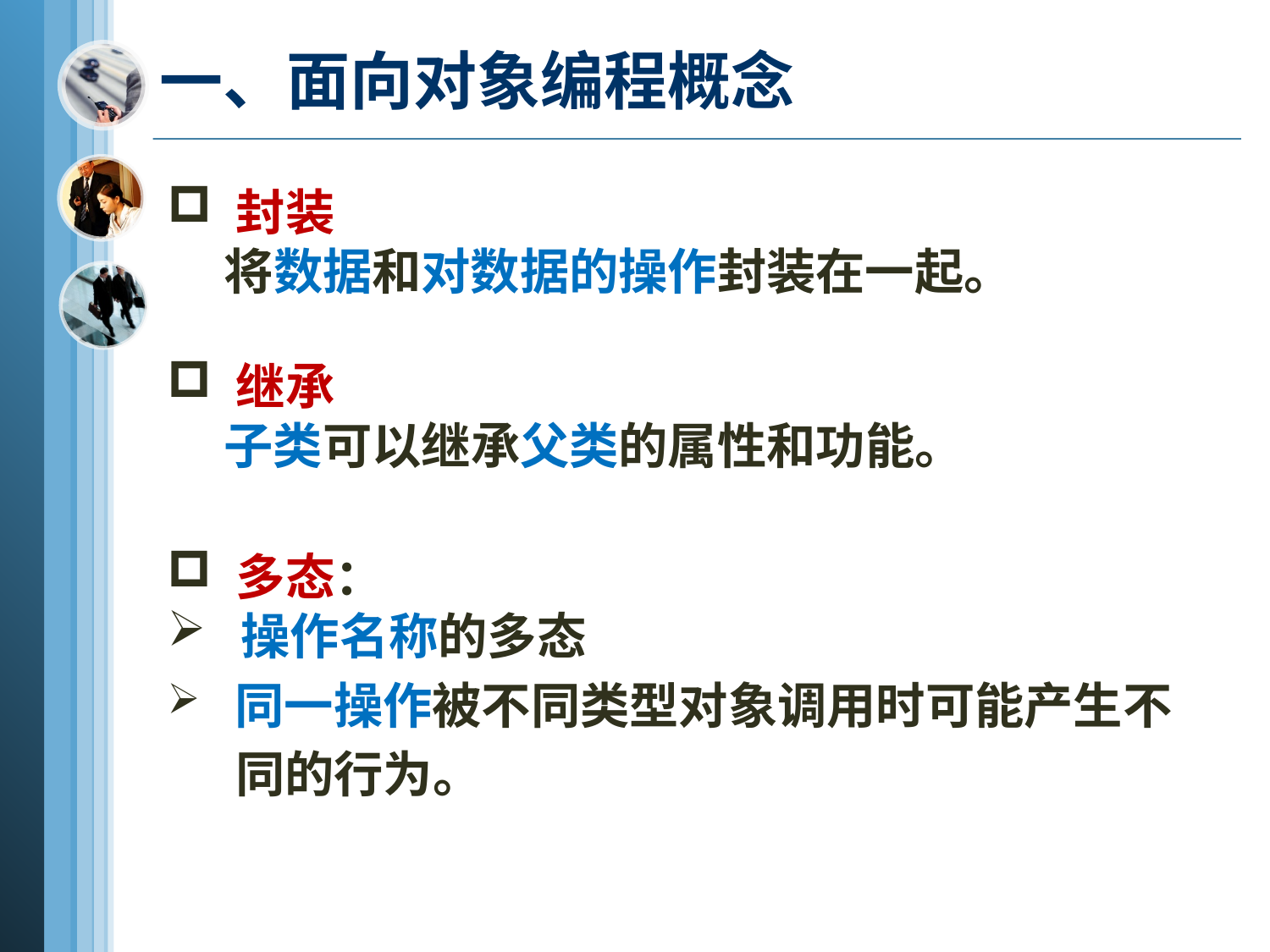

# 一、面向对象编程概念
 封装
    将数据和对数据的操作封装在一起。
 继承
    子类可以继承父类的属性和功能。
 多态：
  操作名称的多态
  同一操作被不同类型对象调用时可能产生不
     同的行为。